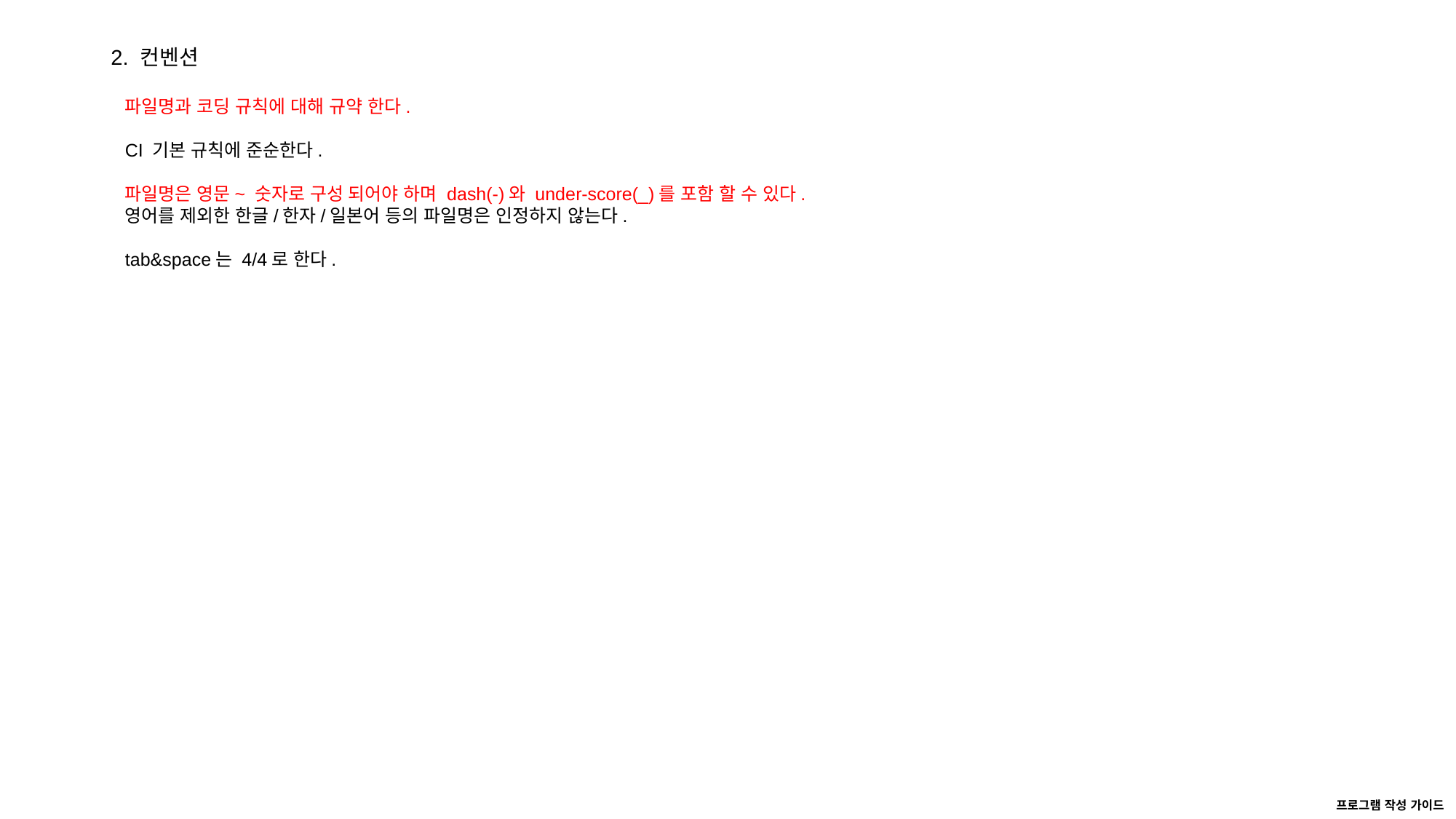

# 2. 컨벤션
파일명과 코딩 규칙에 대해 규약 한다.

CI 기본 규칙에 준순한다.

파일명은 영문~ 숫자로 구성 되어야 하며 dash(-)와 under-score(_)를 포함 할 수 있다.
영어를 제외한 한글/한자/일본어 등의 파일명은 인정하지 않는다.

tab&space는 4/4로 한다.